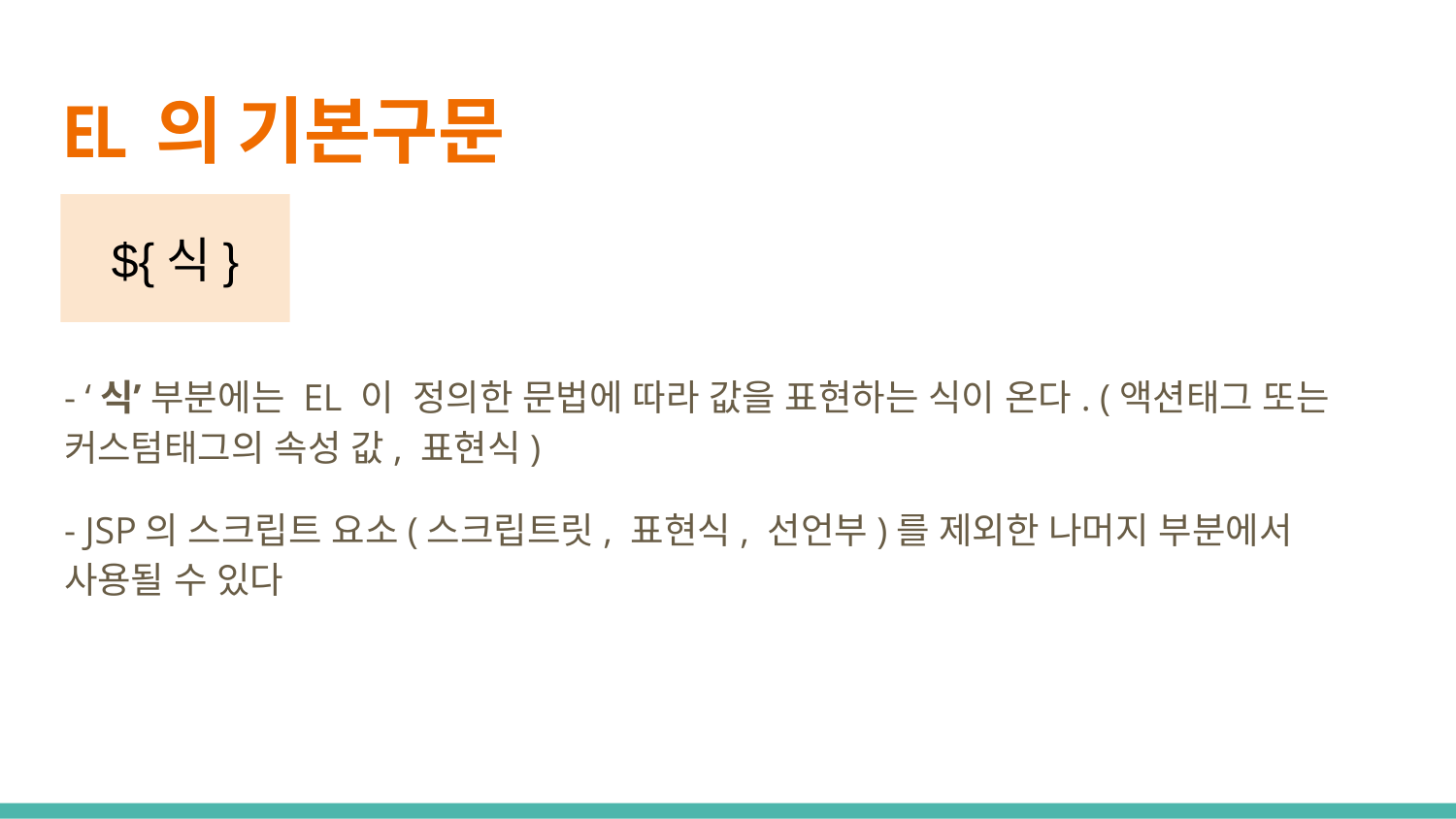

# EL 의 기본구문
${식}
- ‘식’ 부분에는 EL 이  정의한 문법에 따라 값을 표현하는 식이 온다. (액션태그 또는 커스텀태그의 속성 값, 표현식)
- JSP의 스크립트 요소(스크립트릿, 표현식, 선언부)를 제외한 나머지 부분에서 사용될 수 있다